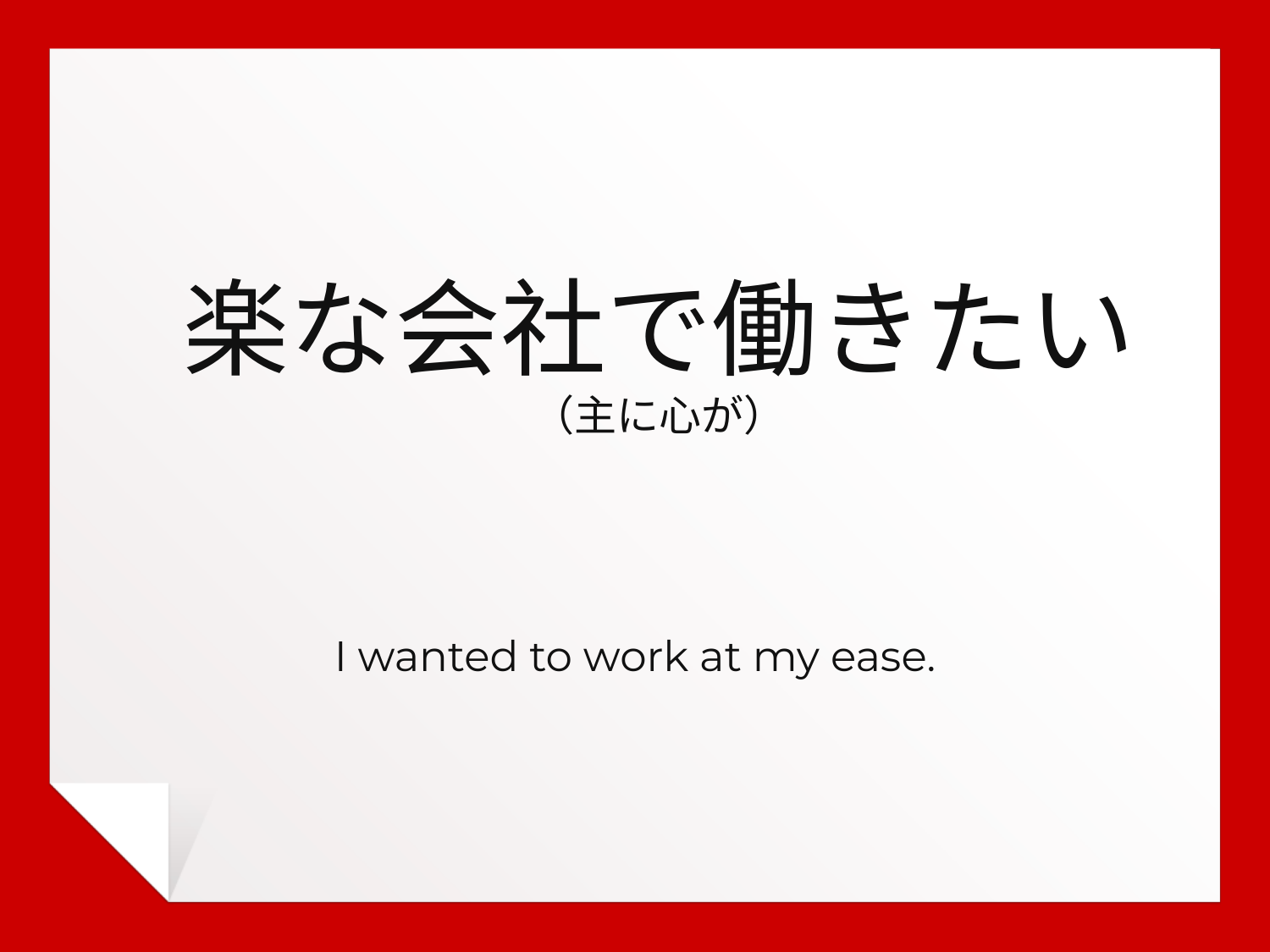

楽な会社で働きたい
（主に心が）
I wanted to work at my ease.